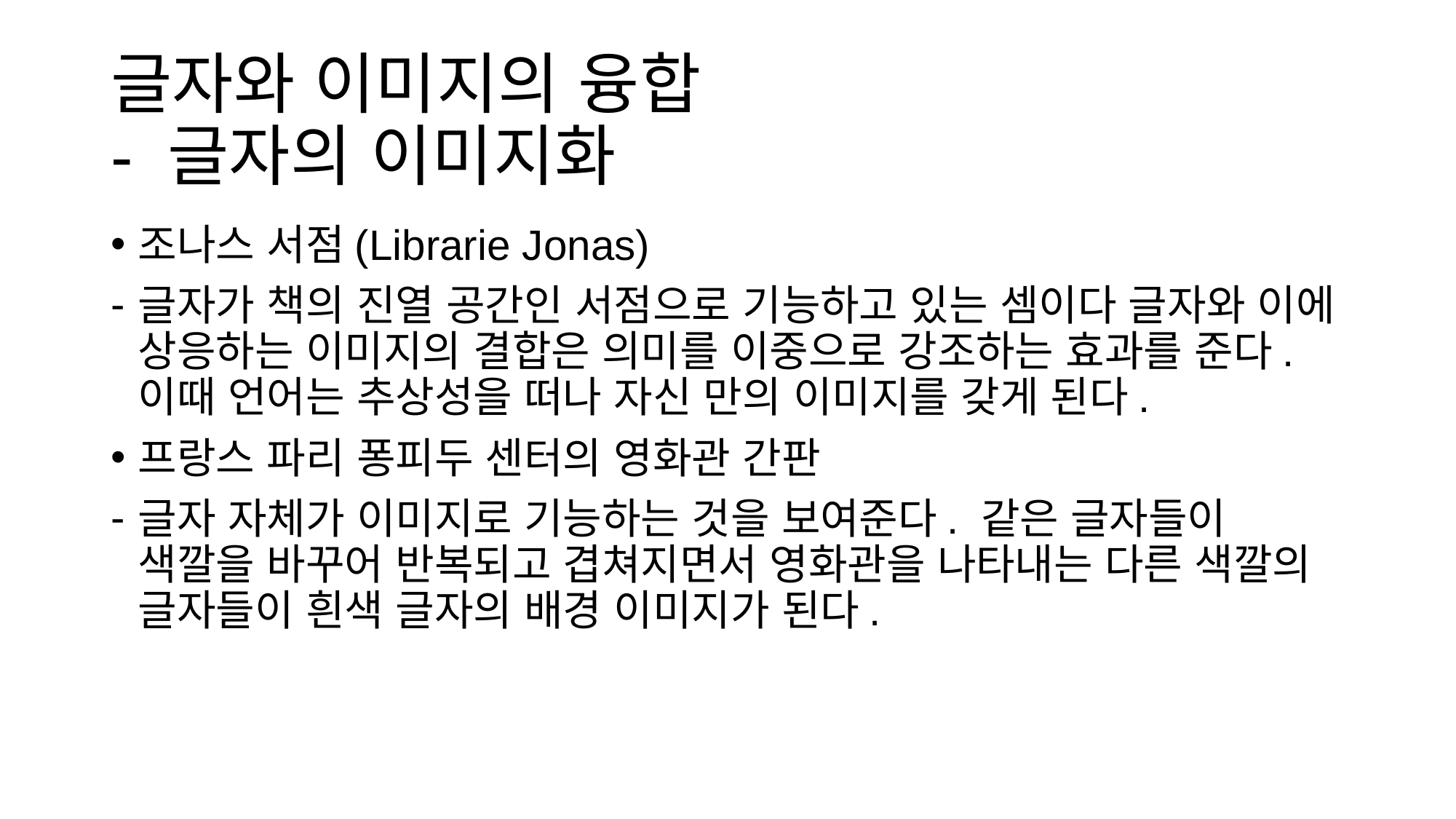

# 글자와 이미지의 융합 - 글자의 이미지화
조나스 서점(Librarie Jonas)
글자가 책의 진열 공간인 서점으로 기능하고 있는 셈이다 글자와 이에 상응하는 이미지의 결합은 의미를 이중으로 강조하는 효과를 준다. 이때 언어는 추상성을 떠나 자신 만의 이미지를 갖게 된다.
프랑스 파리 퐁피두 센터의 영화관 간판
글자 자체가 이미지로 기능하는 것을 보여준다. 같은 글자들이 색깔을 바꾸어 반복되고 겹쳐지면서 영화관을 나타내는 다른 색깔의 글자들이 흰색 글자의 배경 이미지가 된다.